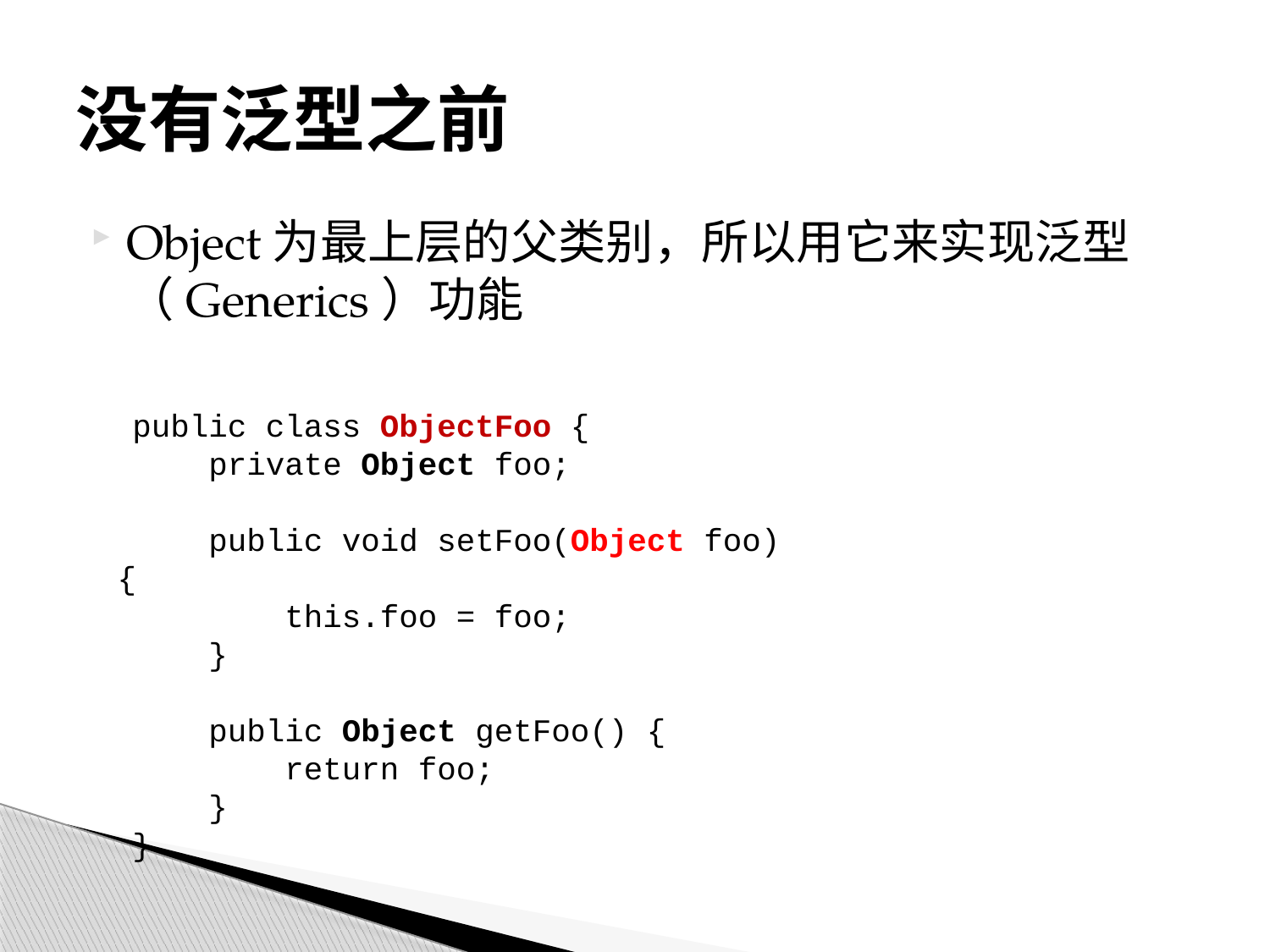

# 没有泛型之前
Object为最上层的父类别，所以用它来实现泛型（Generics）功能
public class ObjectFoo {
    private Object foo;

    public void setFoo(Object foo) {
        this.foo = foo;
    }

    public Object getFoo() {
        return foo;
    }
}